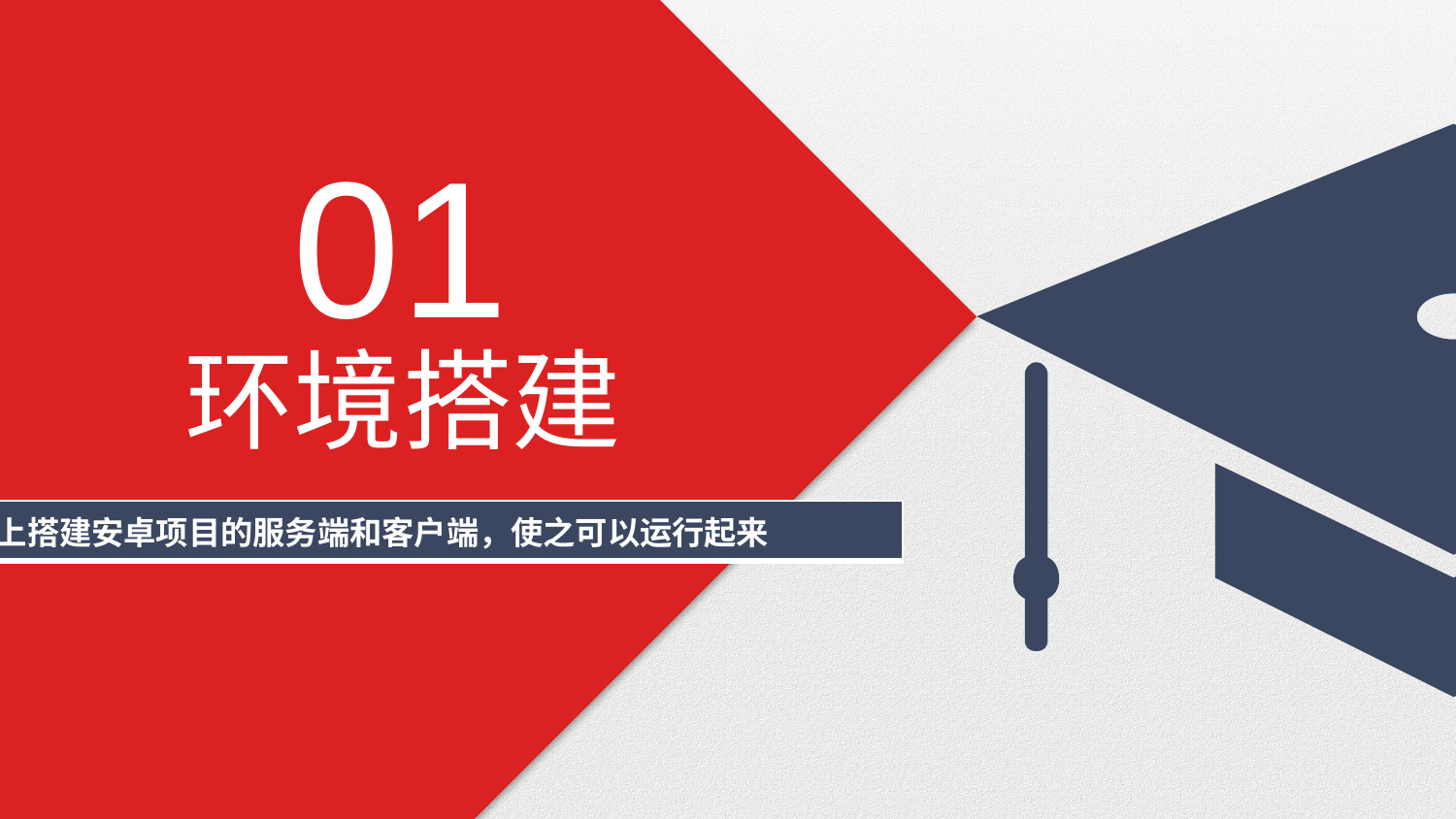

01

环境搭建
| 在本机上搭建安卓项目的服务端和客户端，使之可以运行起来 |
| --- |